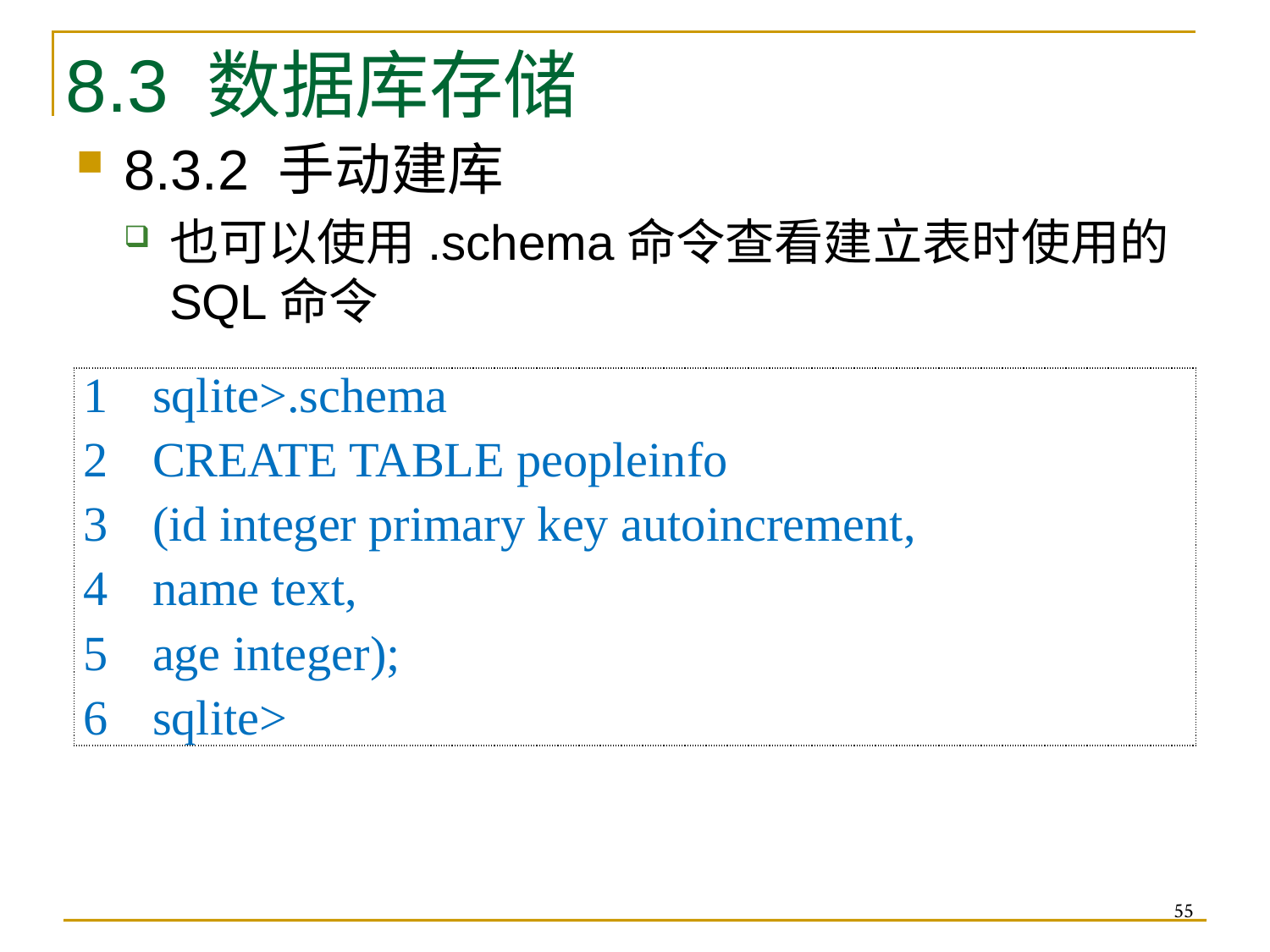

8.3 数据库存储
8.3.2 手动建库
也可以使用.schema命令查看建立表时使用的SQL命令
| 1 sqlite>.schema 2 CREATE TABLE peopleinfo 3 (id integer primary key autoincrement, 4 name text, 5 age integer); 6 sqlite> |
| --- |
55